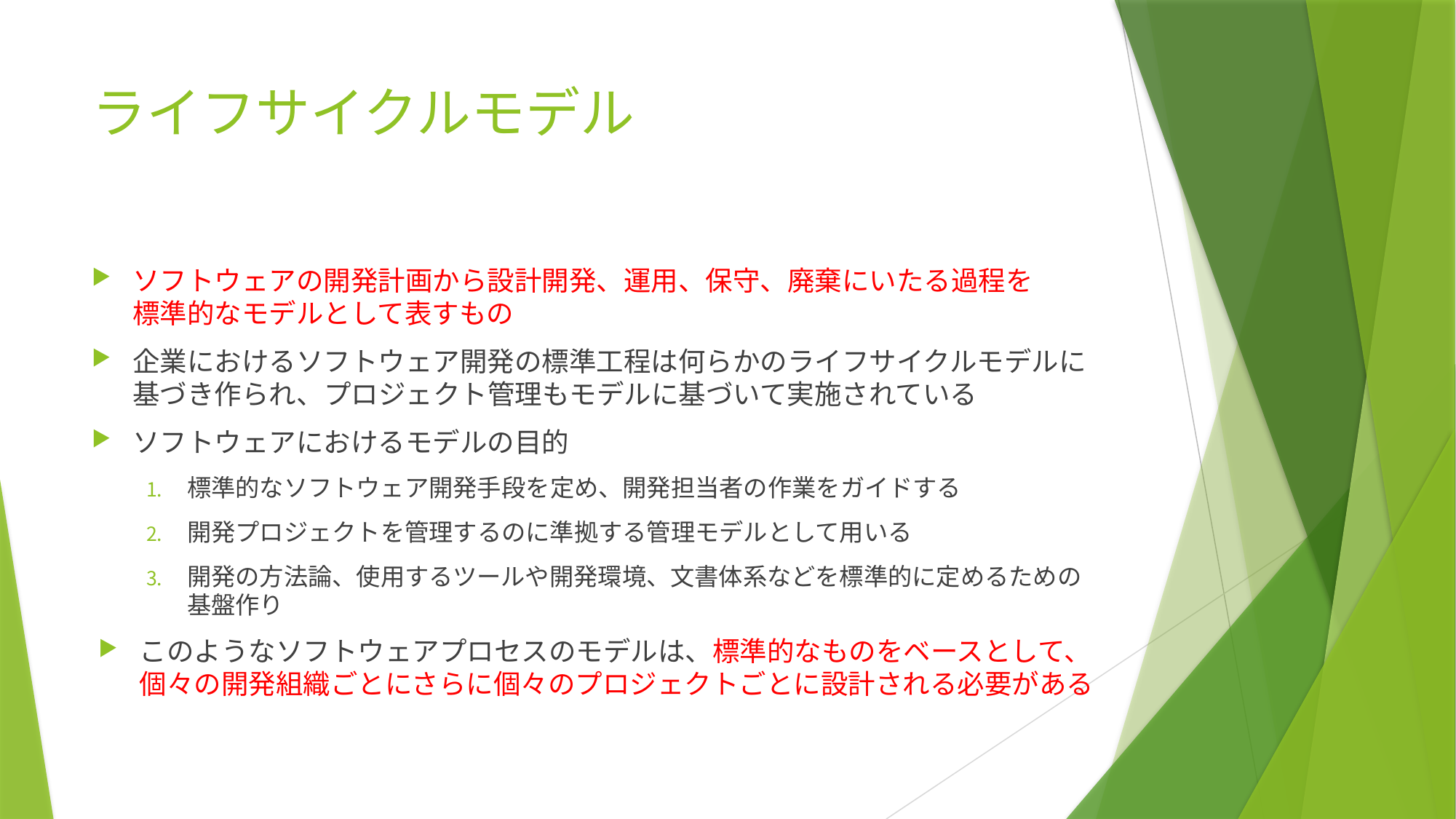

# ライフサイクルモデル
ソフトウェアの開発計画から設計開発、運用、保守、廃棄にいたる過程を
標準的なモデルとして表すもの
企業におけるソフトウェア開発の標準工程は何らかのライフサイクルモデルに基づき作られ、プロジェクト管理もモデルに基づいて実施されている
ソフトウェアにおけるモデルの目的
標準的なソフトウェア開発手段を定め、開発担当者の作業をガイドする
開発プロジェクトを管理するのに準拠する管理モデルとして用いる
開発の方法論、使用するツールや開発環境、文書体系などを標準的に定めるための基盤作り
このようなソフトウェアプロセスのモデルは、標準的なものをベースとして、
個々の開発組織ごとにさらに個々のプロジェクトごとに設計される必要がある